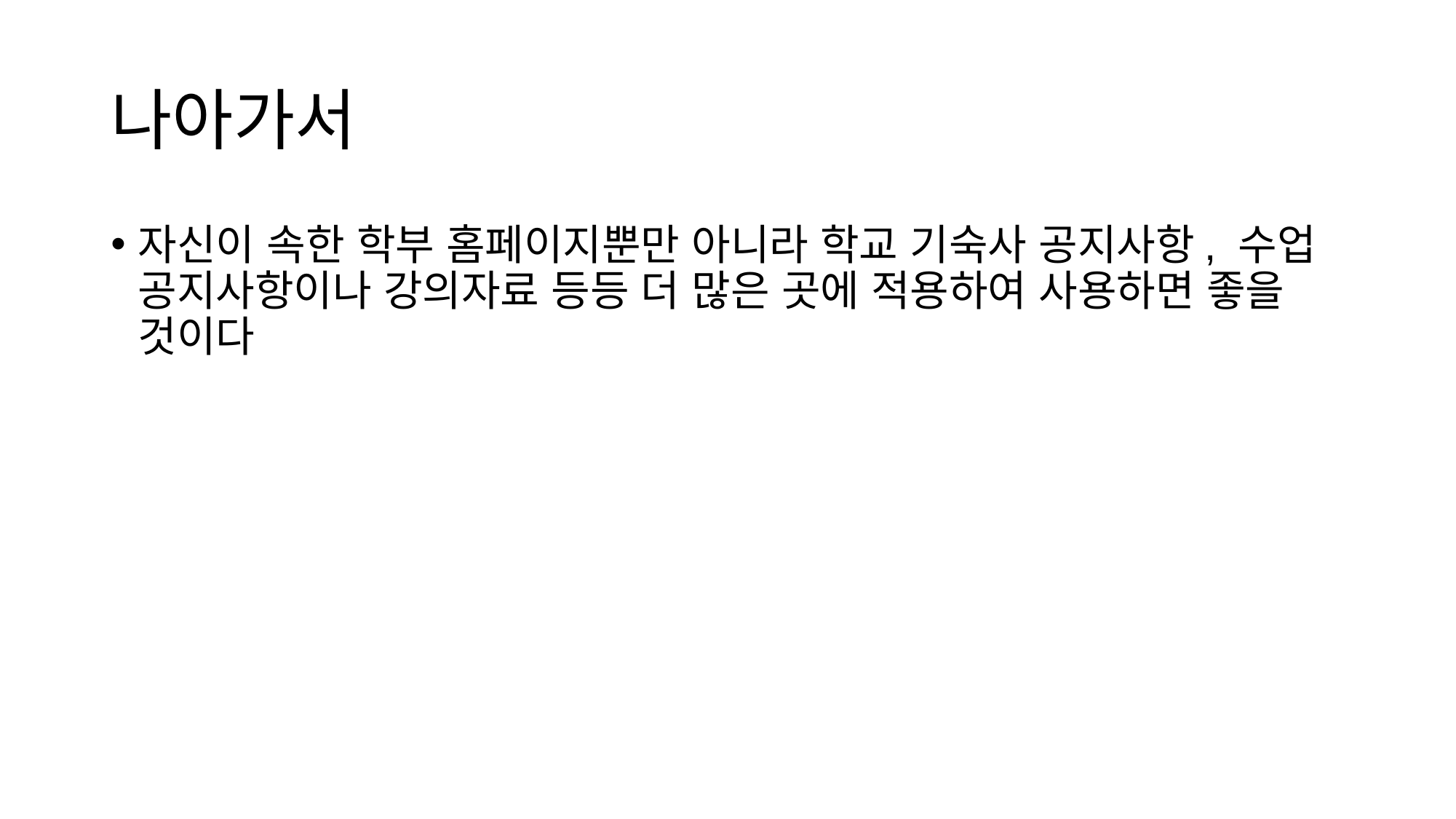

# 나아가서
자신이 속한 학부 홈페이지뿐만 아니라 학교 기숙사 공지사항, 수업 공지사항이나 강의자료 등등 더 많은 곳에 적용하여 사용하면 좋을 것이다